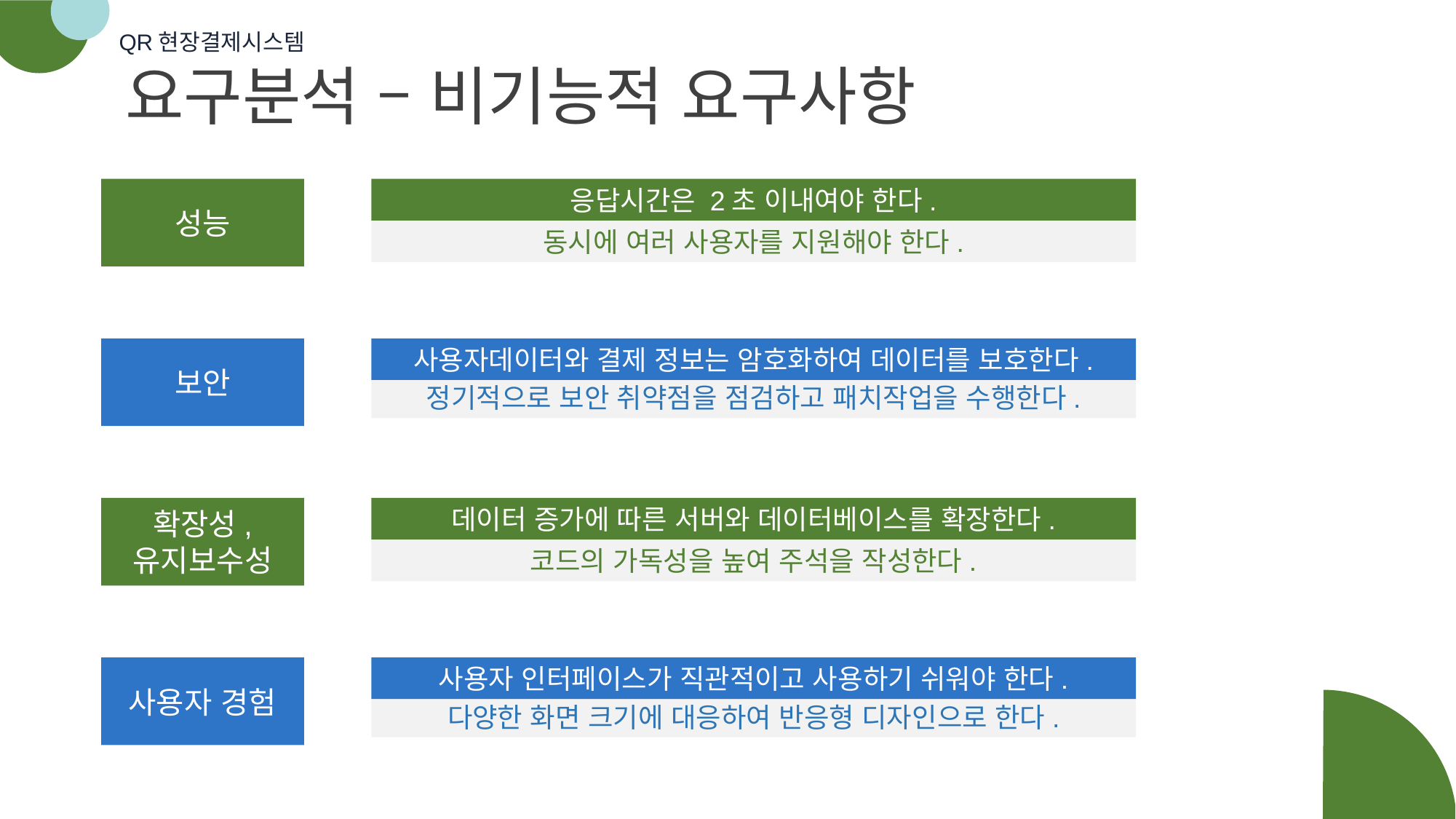

요구분석 – 비기능적 요구사항
성능
응답시간은 2초 이내여야 한다.
동시에 여러 사용자를 지원해야 한다.
보안
사용자데이터와 결제 정보는 암호화하여 데이터를 보호한다.
정기적으로 보안 취약점을 점검하고 패치작업을 수행한다.
확장성,
유지보수성
데이터 증가에 따른 서버와 데이터베이스를 확장한다.
코드의 가독성을 높여 주석을 작성한다.
사용자 경험
사용자 인터페이스가 직관적이고 사용하기 쉬워야 한다.
다양한 화면 크기에 대응하여 반응형 디자인으로 한다.